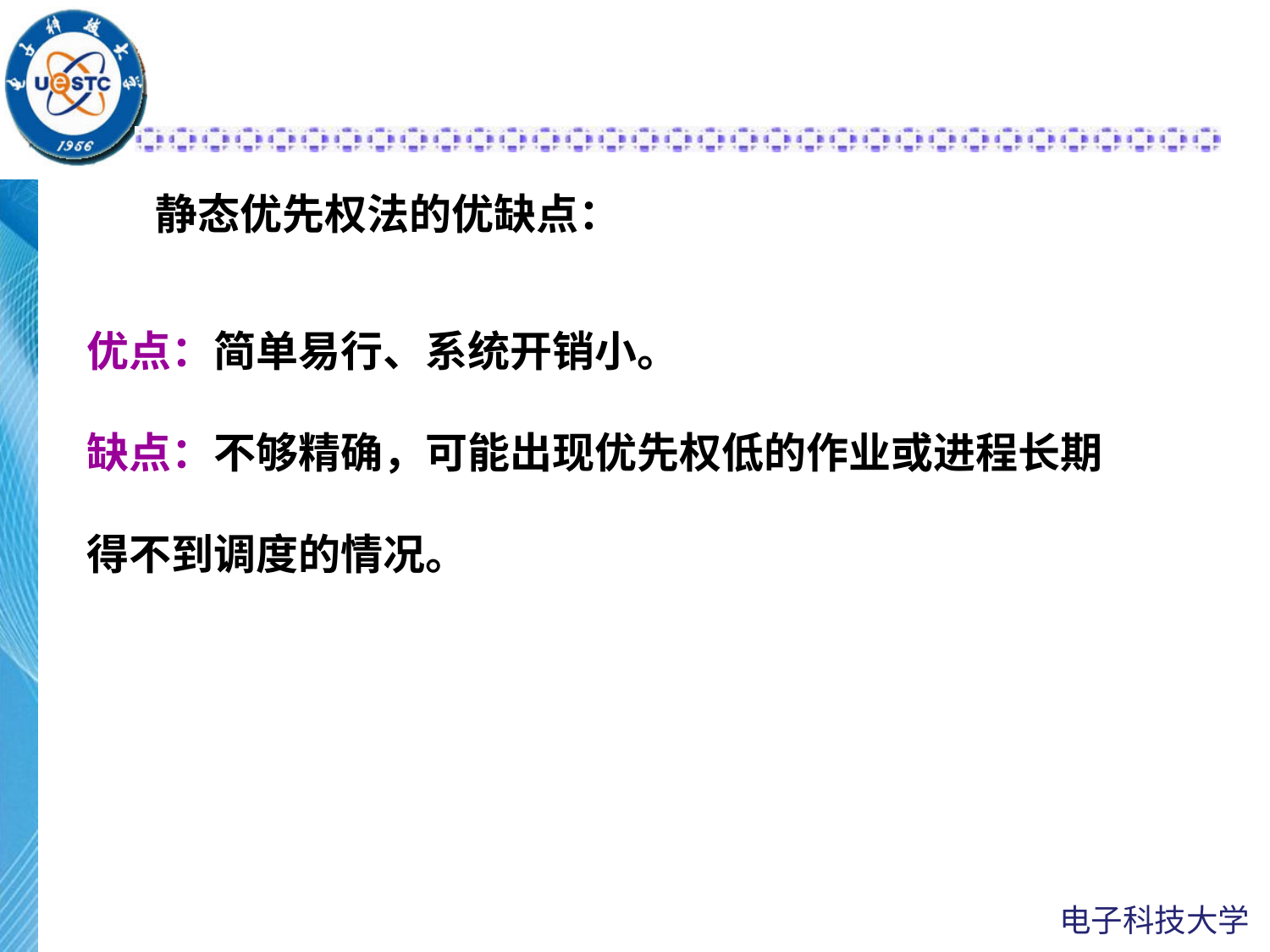

静态优先权法的优缺点：
优点：简单易行、系统开销小。
缺点：不够精确，可能出现优先权低的作业或进程长期
得不到调度的情况。